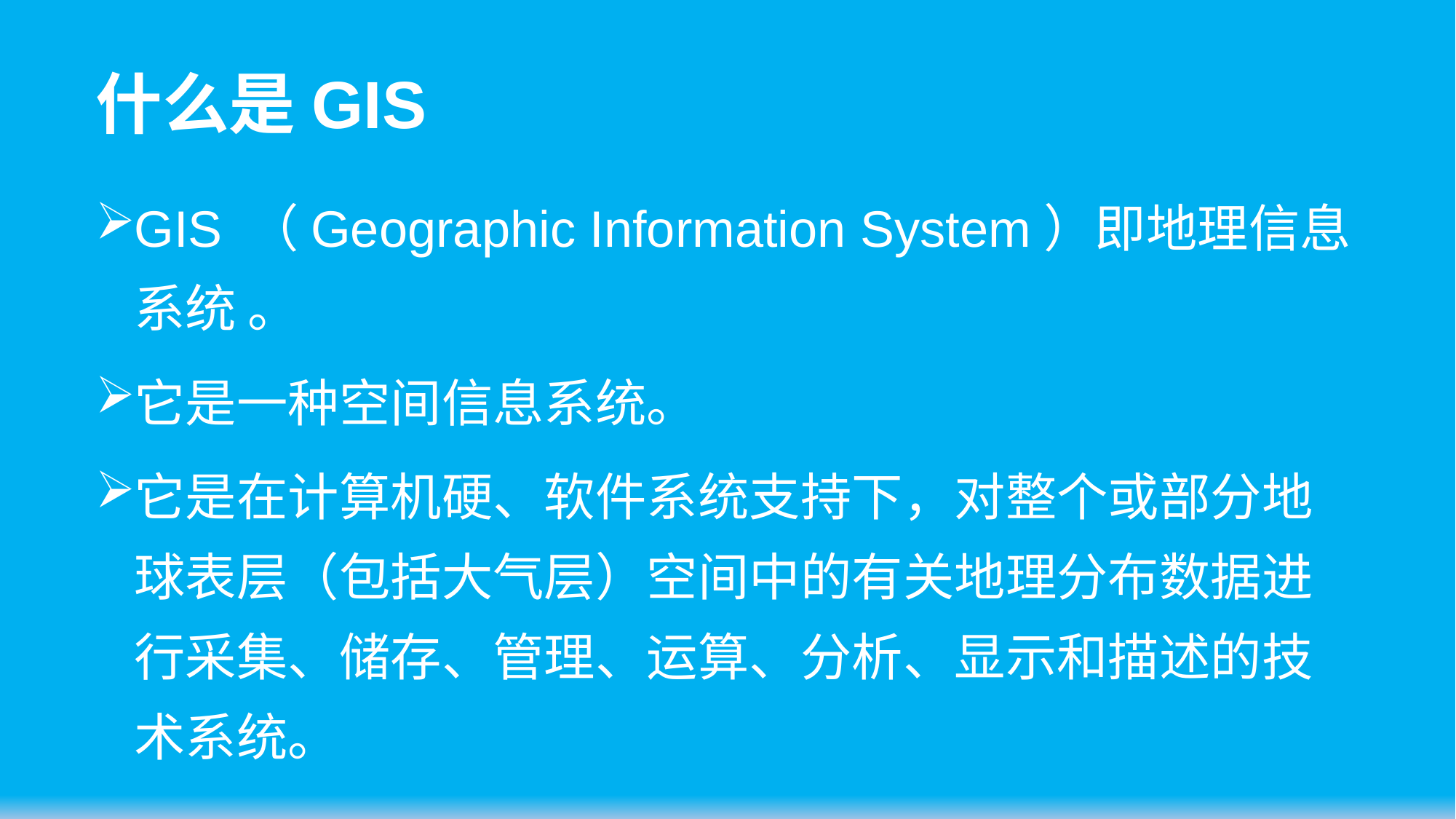

# 什么是GIS
GIS （Geographic Information System）即地理信息系统 。
它是一种空间信息系统。
它是在计算机硬、软件系统支持下，对整个或部分地球表层（包括大气层）空间中的有关地理分布数据进行采集、储存、管理、运算、分析、显示和描述的技术系统。